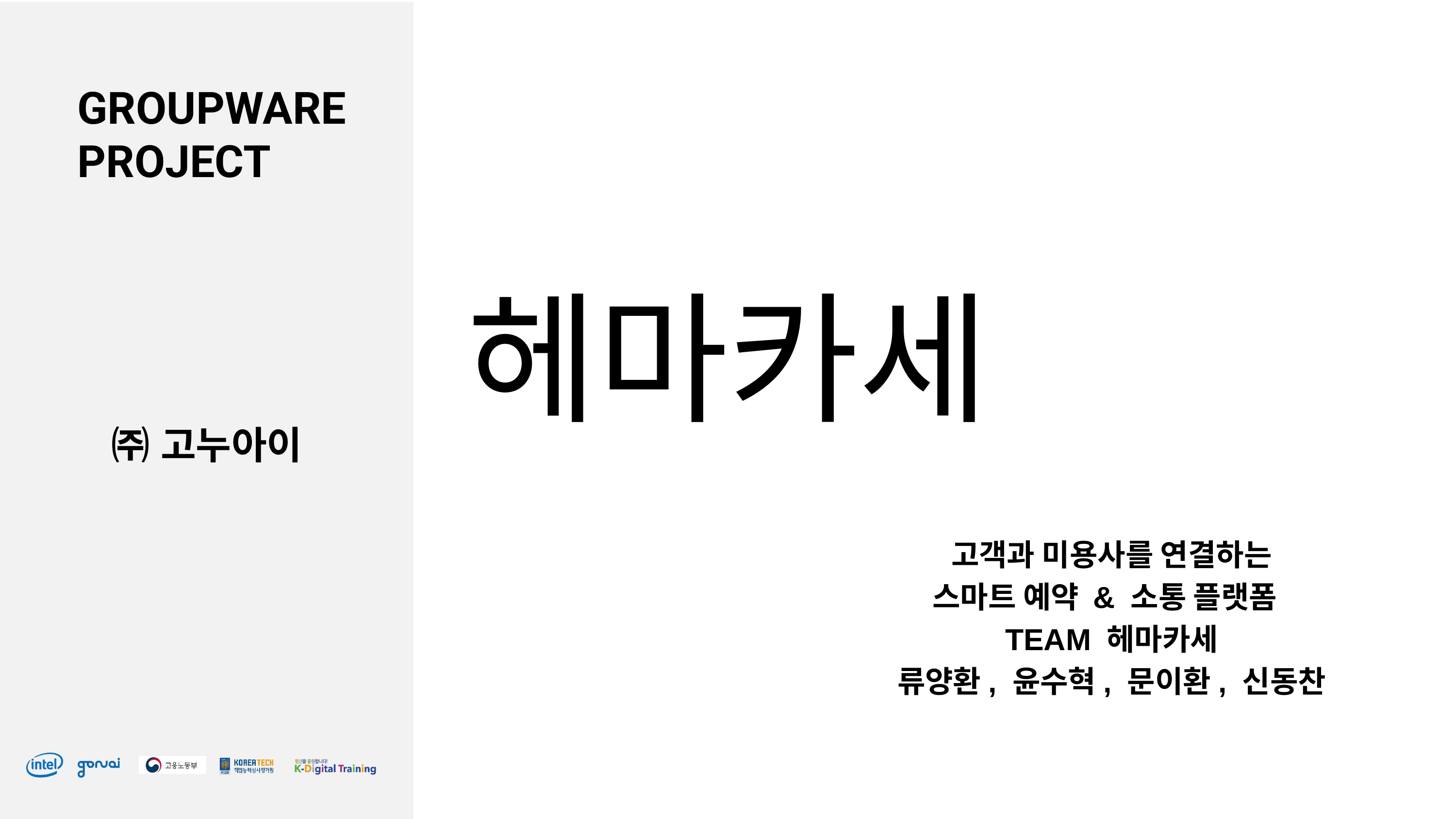

헤마카세
고객과 미용사를 연결하는
스마트 예약 & 소통 플랫폼
TEAM 헤마카세
류양환, 윤수혁, 문이환, 신동찬